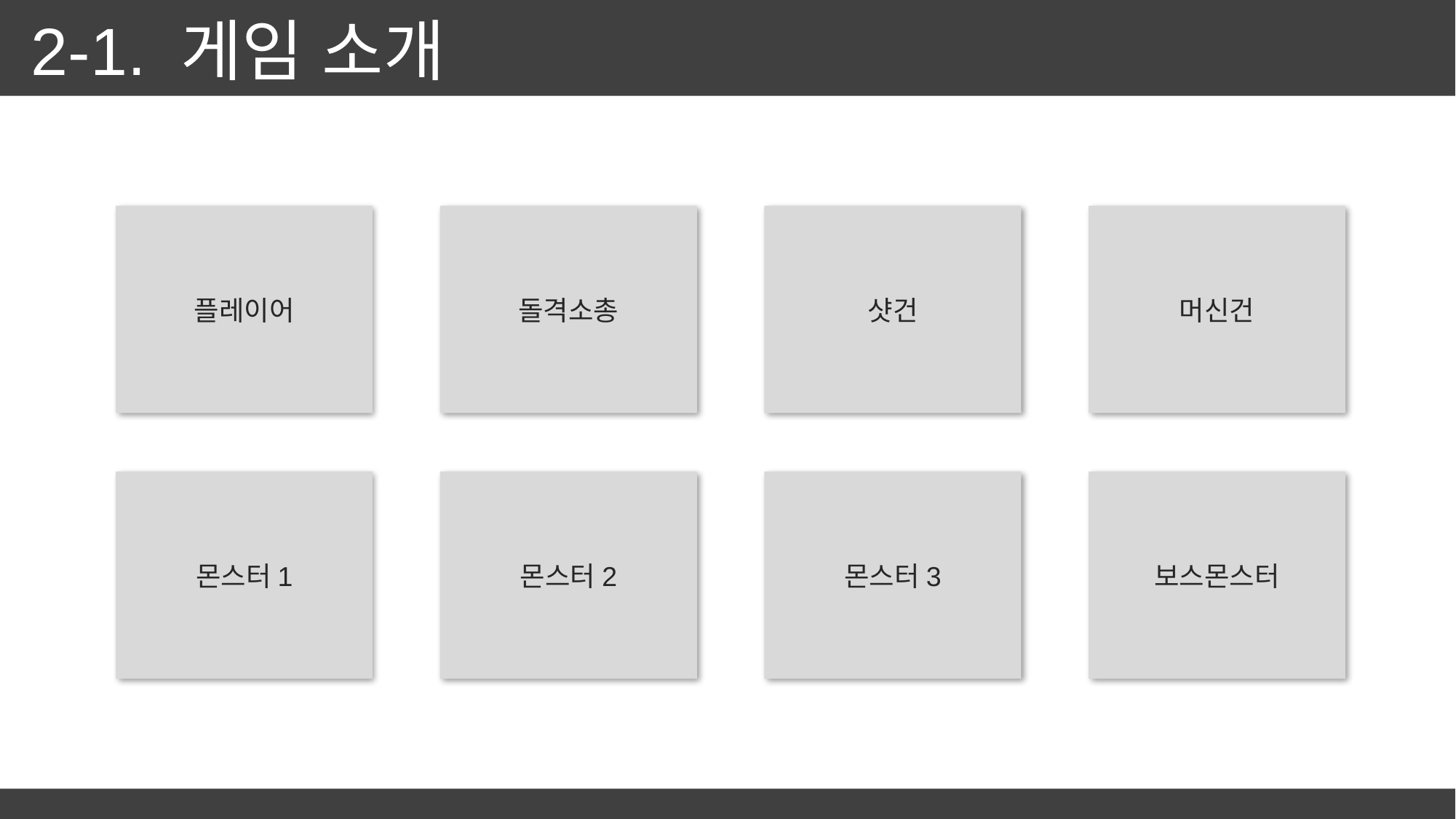

2-1. 게임 소개
플레이어
돌격소총
샷건
머신건
몬스터1
몬스터2
몬스터3
보스몬스터